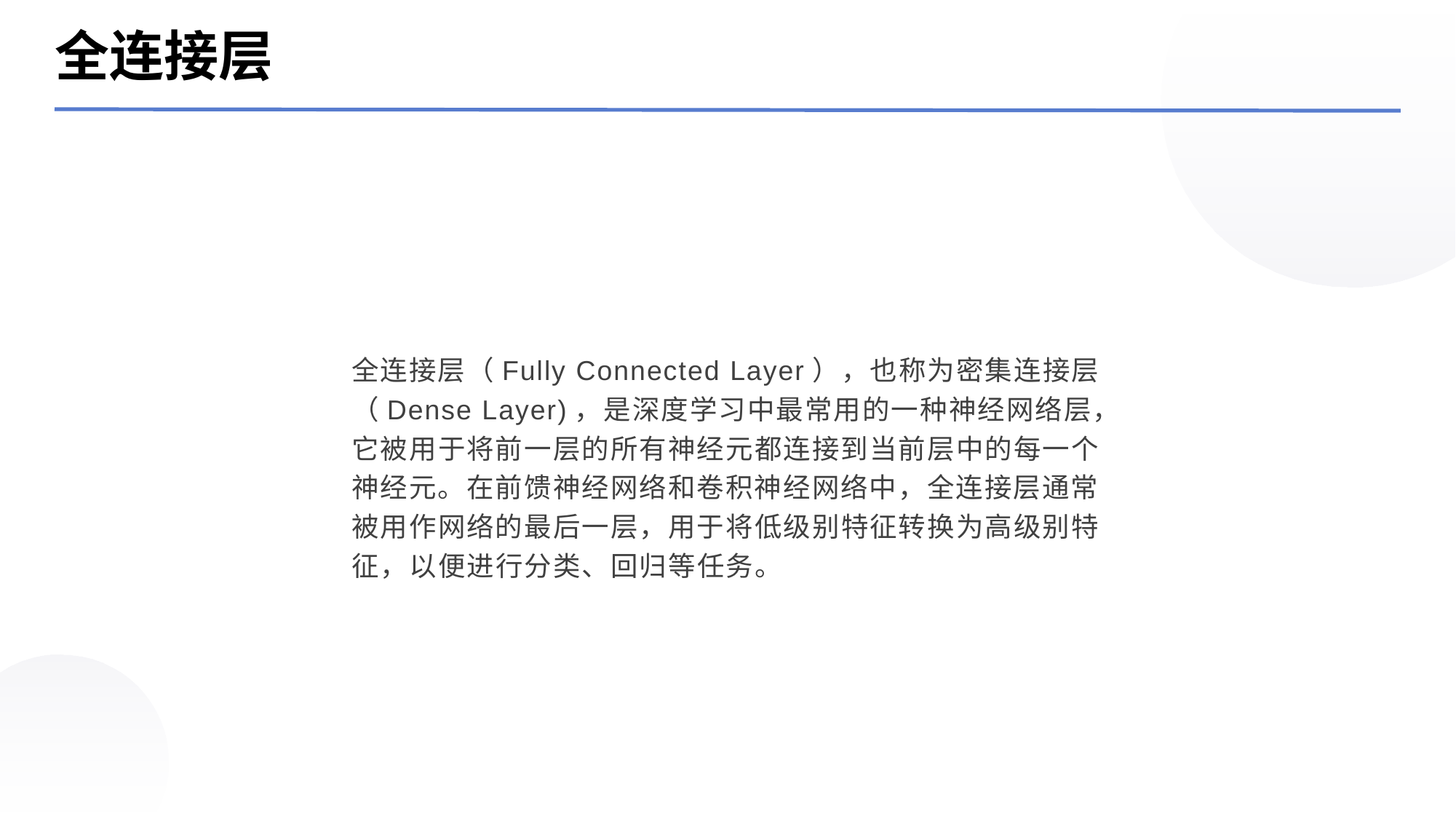

全连接层
全连接层（Fully Connected Layer），也称为密集连接层（Dense Layer)，是深度学习中最常用的一种神经网络层，它被用于将前一层的所有神经元都连接到当前层中的每一个神经元。在前馈神经网络和卷积神经网络中，全连接层通常被用作网络的最后一层，用于将低级别特征转换为高级别特征，以便进行分类、回归等任务。